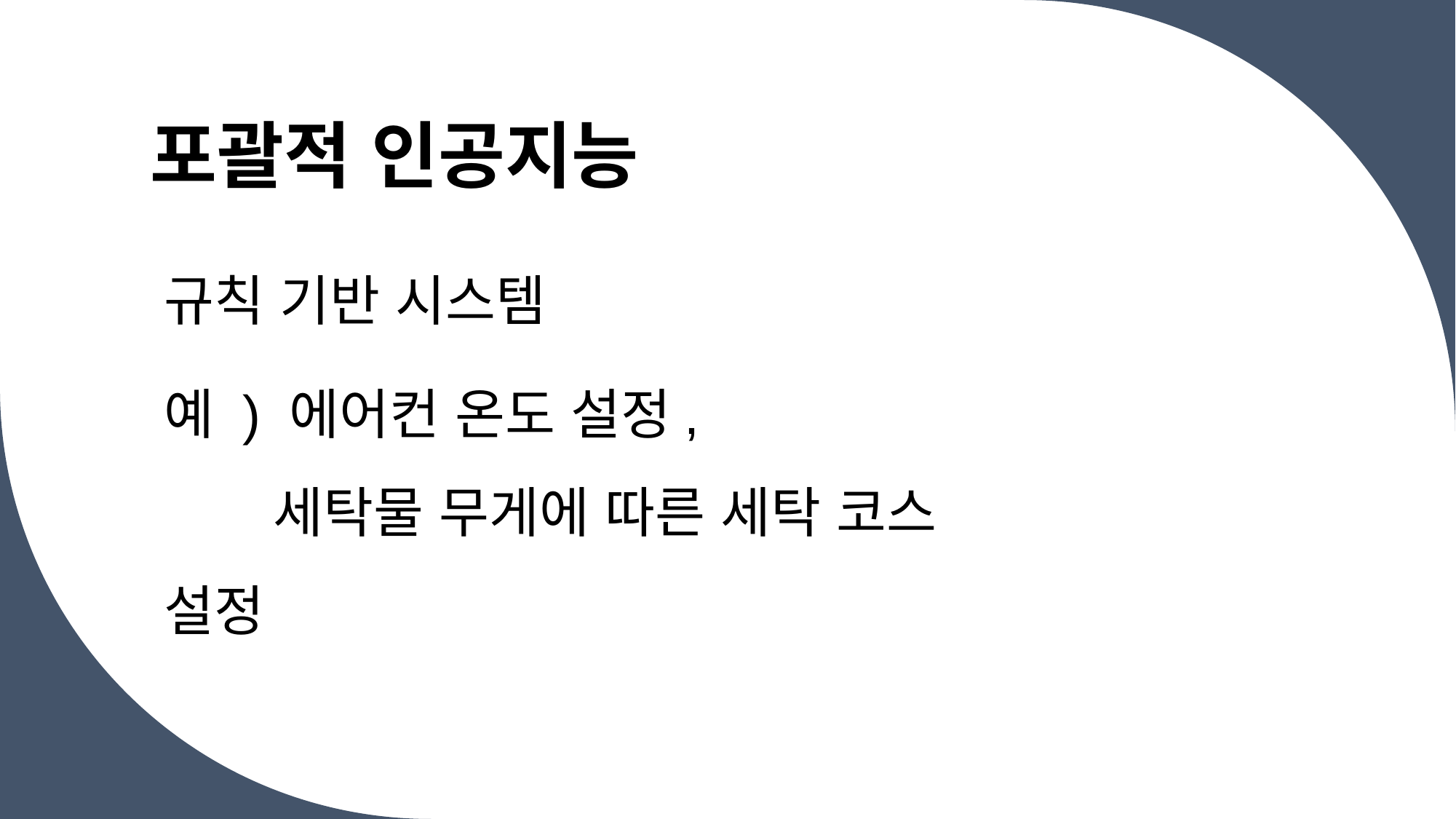

# 포괄적 인공지능
규칙 기반 시스템
예 ) 에어컨 온도 설정,
	세탁물 무게에 따른 세탁 코스 설정